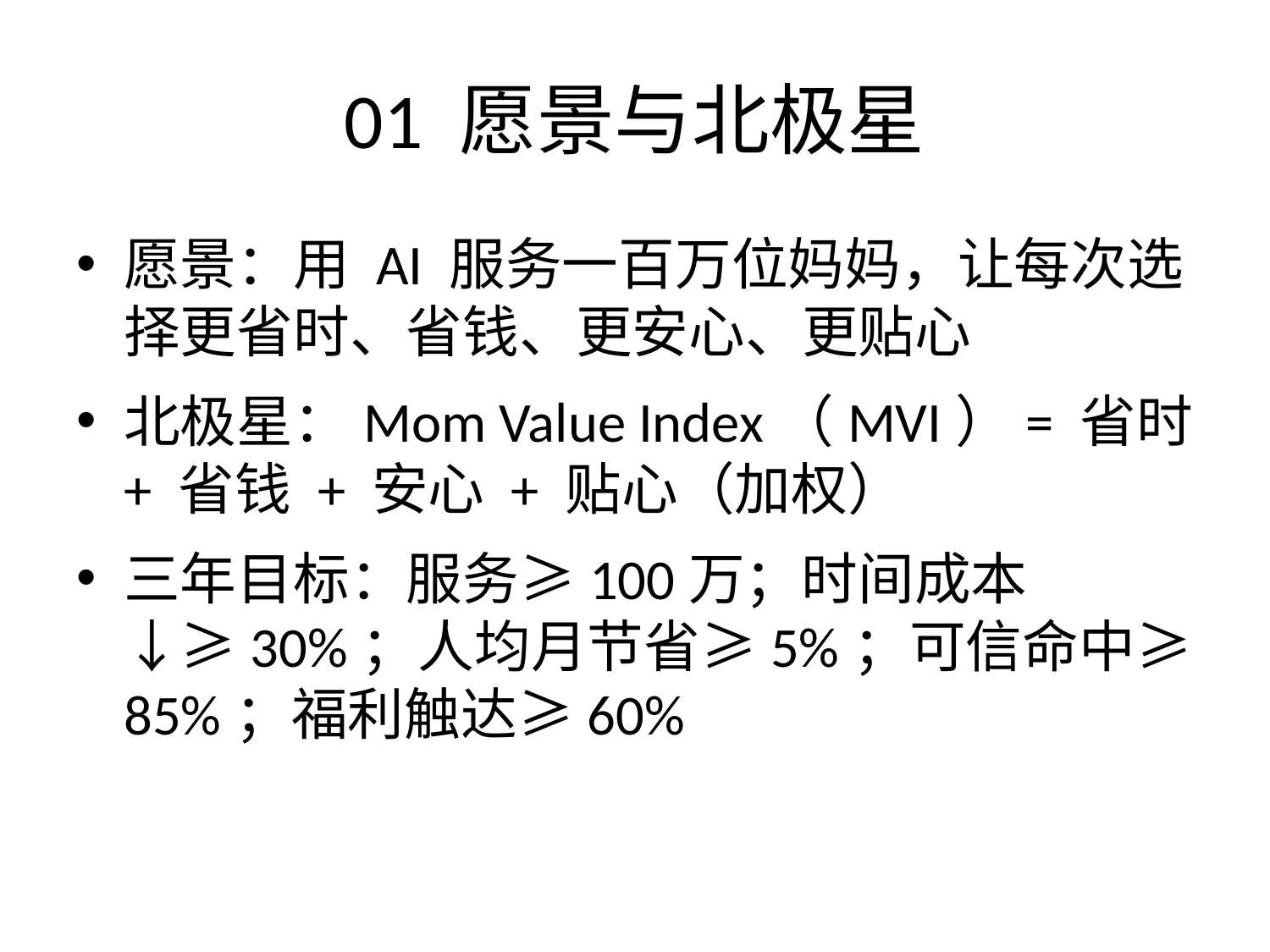

# 01 愿景与北极星
愿景：用 AI 服务一百万位妈妈，让每次选择更省时、省钱、更安心、更贴心
北极星：Mom Value Index（MVI）= 省时 + 省钱 + 安心 + 贴心（加权）
三年目标：服务≥100万；时间成本↓≥30%；人均月节省≥5%；可信命中≥85%；福利触达≥60%